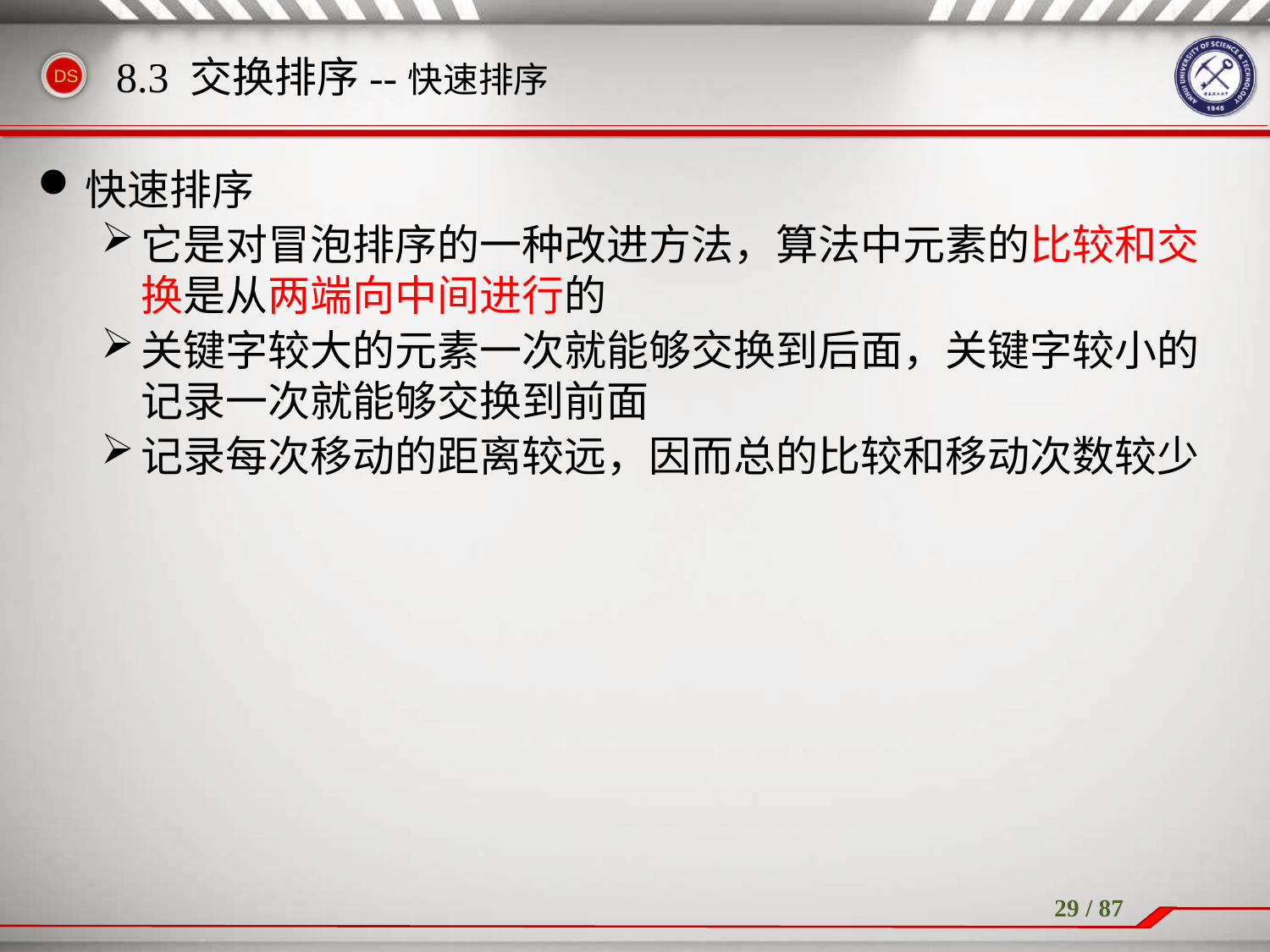

快速排序
它是对冒泡排序的一种改进方法，算法中元素的比较和交换是从两端向中间进行的
关键字较大的元素一次就能够交换到后面，关键字较小的记录一次就能够交换到前面
记录每次移动的距离较远，因而总的比较和移动次数较少

8.3 交换排序--快速排序